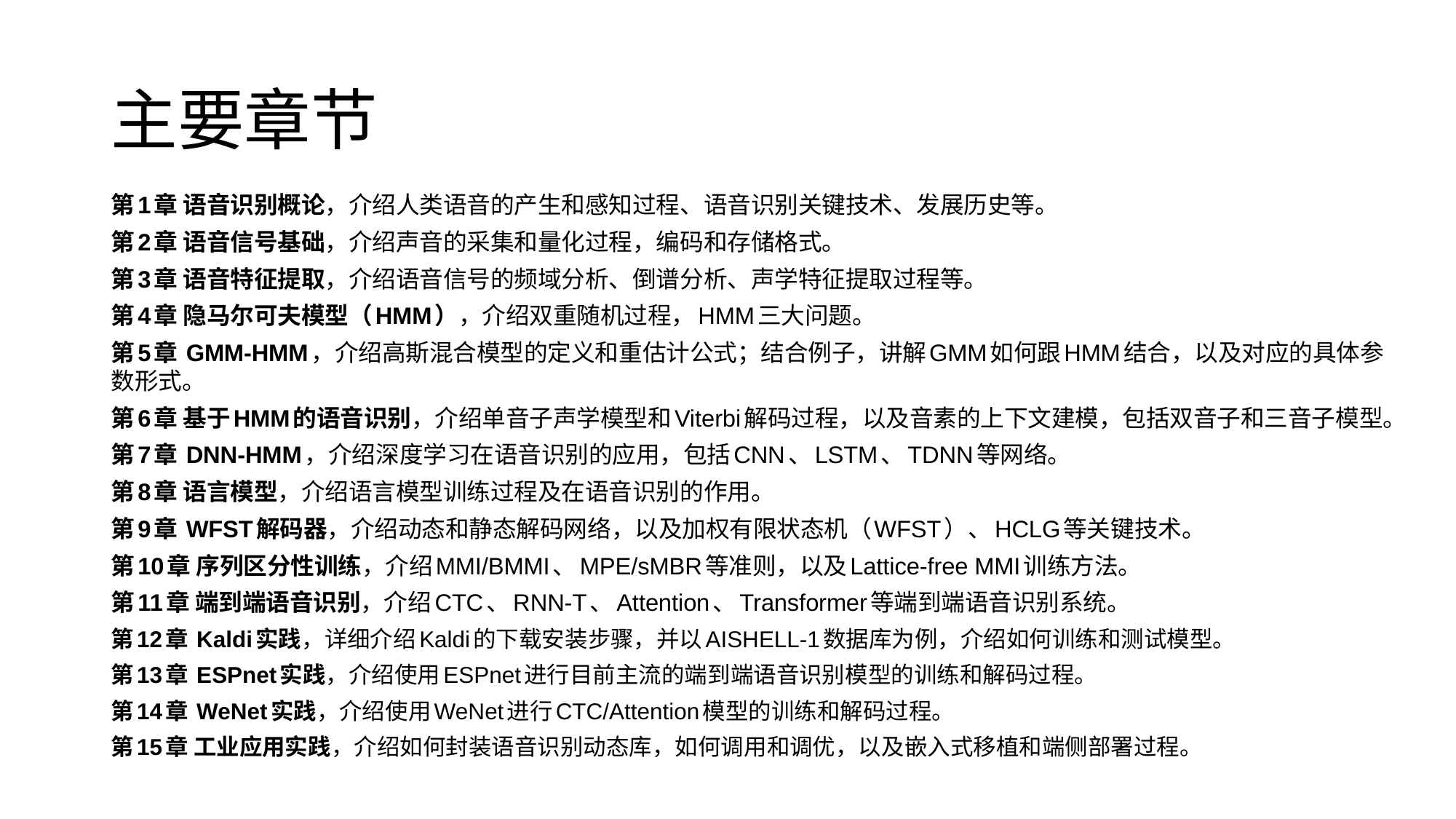

# 主要章节
第1章 语音识别概论，介绍人类语音的产生和感知过程、语音识别关键技术、发展历史等。
第2章 语音信号基础，介绍声音的采集和量化过程，编码和存储格式。
第3章 语音特征提取，介绍语音信号的频域分析、倒谱分析、声学特征提取过程等。
第4章 隐马尔可夫模型（HMM），介绍双重随机过程，HMM三大问题。
第5章 GMM-HMM，介绍高斯混合模型的定义和重估计公式；结合例子，讲解GMM如何跟HMM结合，以及对应的具体参数形式。
第6章 基于HMM的语音识别，介绍单音子声学模型和Viterbi解码过程，以及音素的上下文建模，包括双音子和三音子模型。
第7章 DNN-HMM，介绍深度学习在语音识别的应用，包括CNN、LSTM、TDNN等网络。
第8章 语言模型，介绍语言模型训练过程及在语音识别的作用。
第9章 WFST解码器，介绍动态和静态解码网络，以及加权有限状态机（WFST）、HCLG等关键技术。
第10章 序列区分性训练，介绍MMI/BMMI、MPE/sMBR等准则，以及Lattice-free MMI训练方法。
第11章 端到端语音识别，介绍CTC、RNN-T、Attention、Transformer等端到端语音识别系统。
第12章 Kaldi实践，详细介绍Kaldi的下载安装步骤，并以AISHELL-1数据库为例，介绍如何训练和测试模型。
第13章 ESPnet实践，介绍使用ESPnet进行目前主流的端到端语音识别模型的训练和解码过程。
第14章 WeNet实践，介绍使用WeNet进行CTC/Attention模型的训练和解码过程。
第15章 工业应用实践，介绍如何封装语音识别动态库，如何调用和调优，以及嵌入式移植和端侧部署过程。